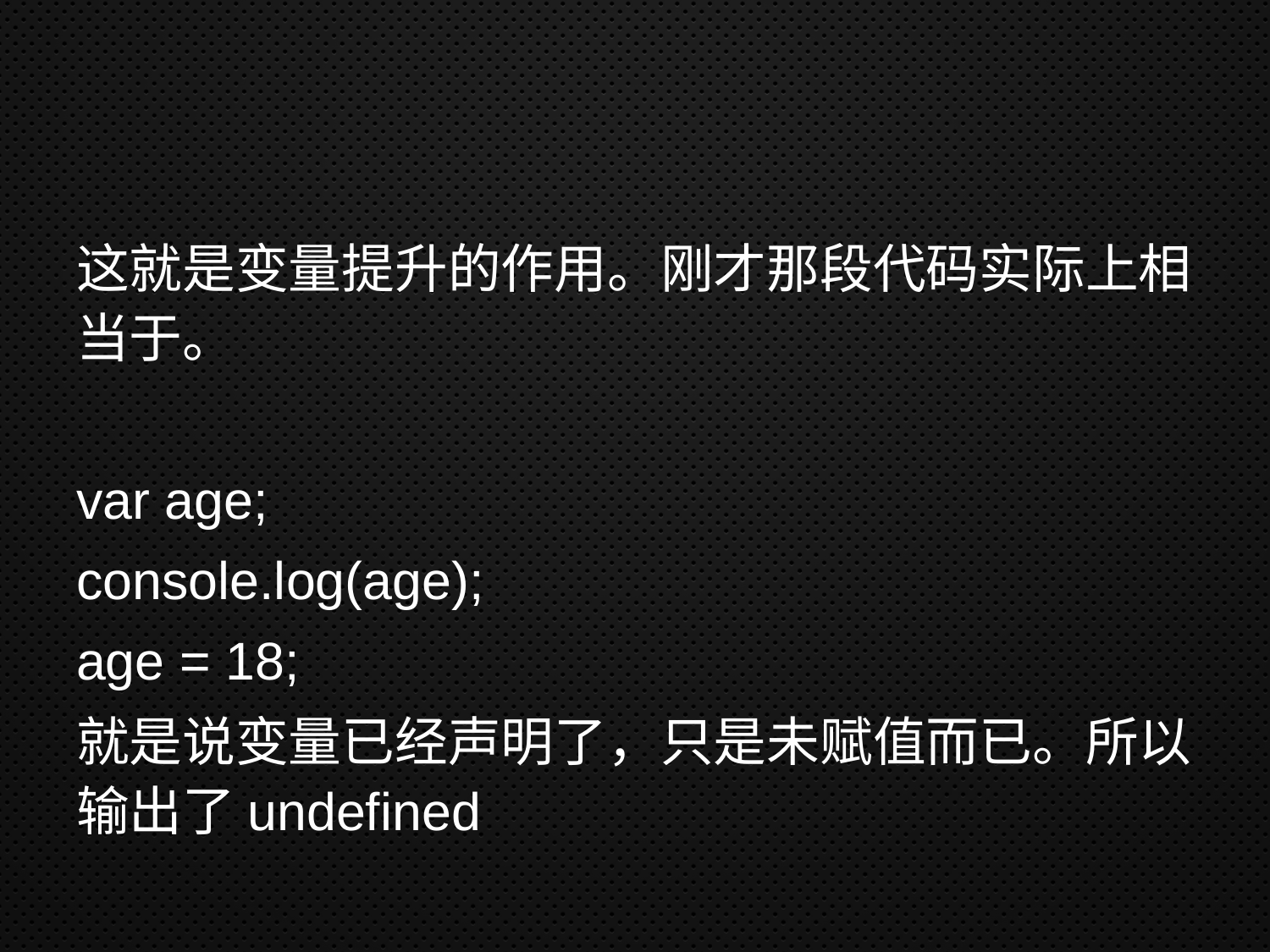

#
这就是变量提升的作用。刚才那段代码实际上相当于。

var age;
console.log(age);
age = 18;
就是说变量已经声明了，只是未赋值而已。所以输出了undefined